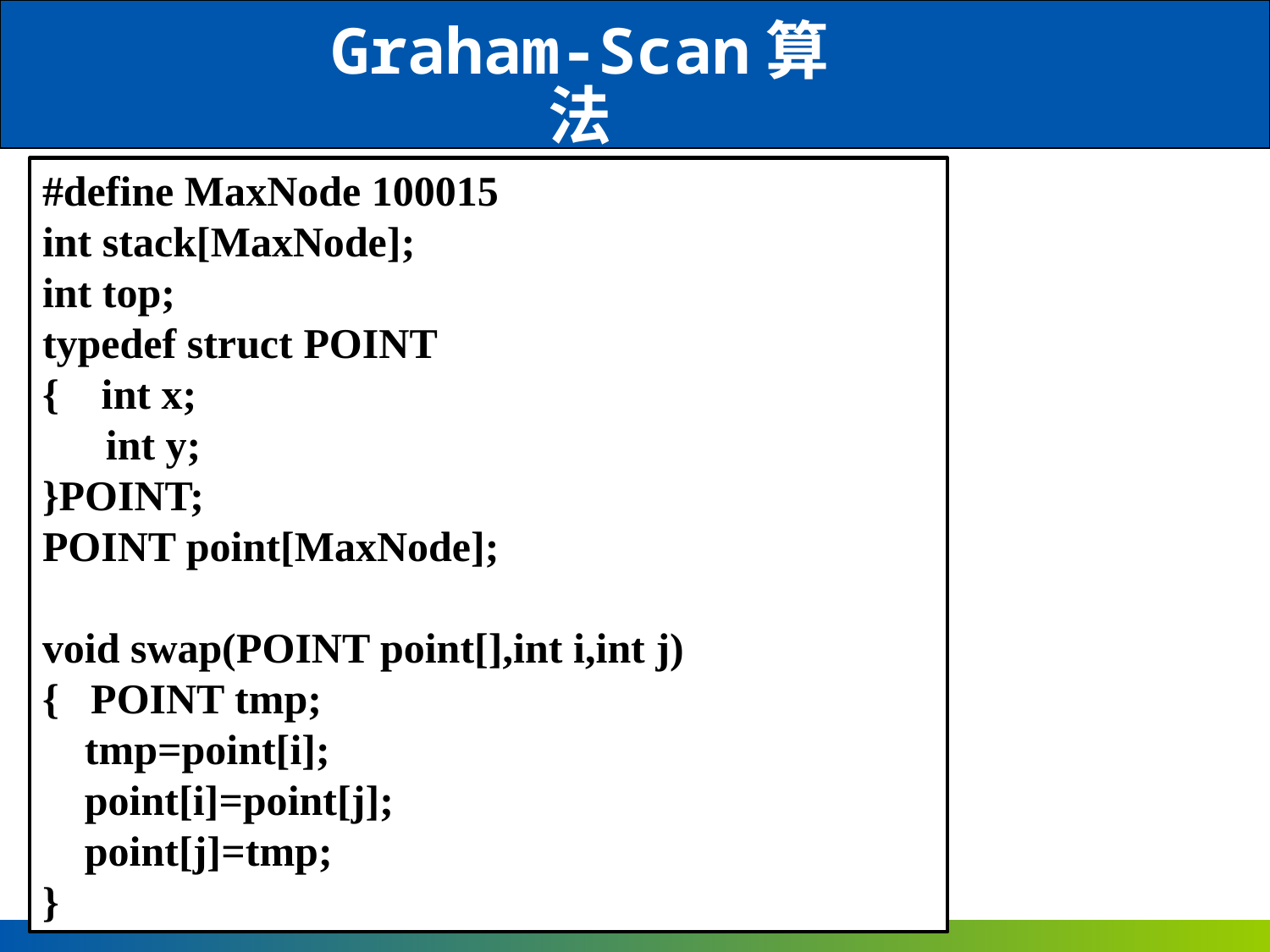

Graham-Scan算法
#define MaxNode 100015
int stack[MaxNode];
int top;
typedef struct POINT
{    int x;
      int y;
}POINT;
POINT point[MaxNode];
void swap(POINT point[],int i,int j)
{   POINT tmp;
    tmp=point[i];
    point[i]=point[j];
    point[j]=tmp;
}